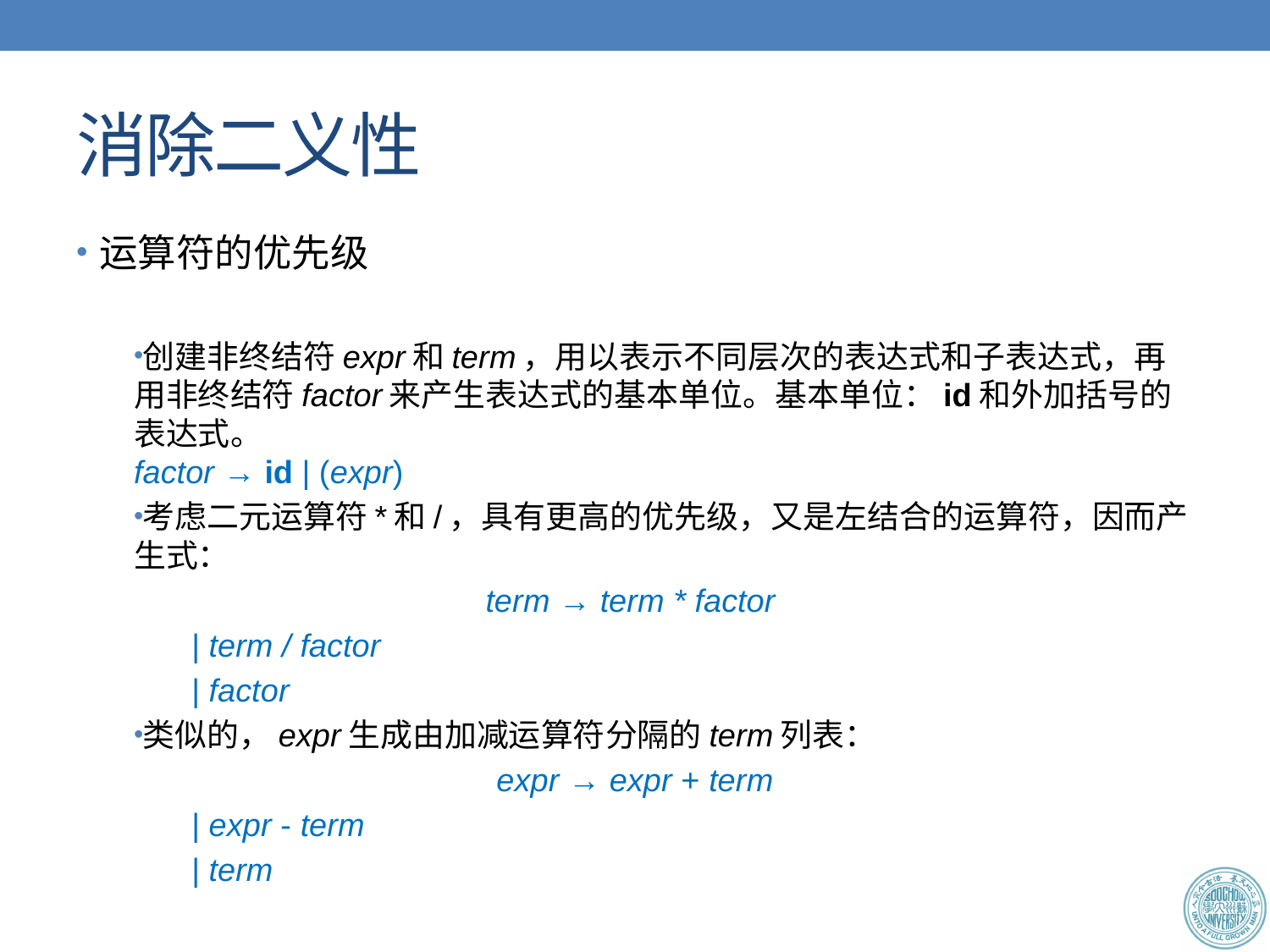

# 消除二义性
运算符的优先级

创建非终结符expr和term，用以表示不同层次的表达式和子表达式，再用非终结符factor来产生表达式的基本单位。基本单位：id和外加括号的表达式。
			factor → id | (expr)
考虑二元运算符*和/，具有更高的优先级，又是左结合的运算符，因而产生式：
term → term * factor
				| term / factor
				| factor
类似的，expr生成由加减运算符分隔的term列表：
expr → expr + term
				| expr - term
				| term